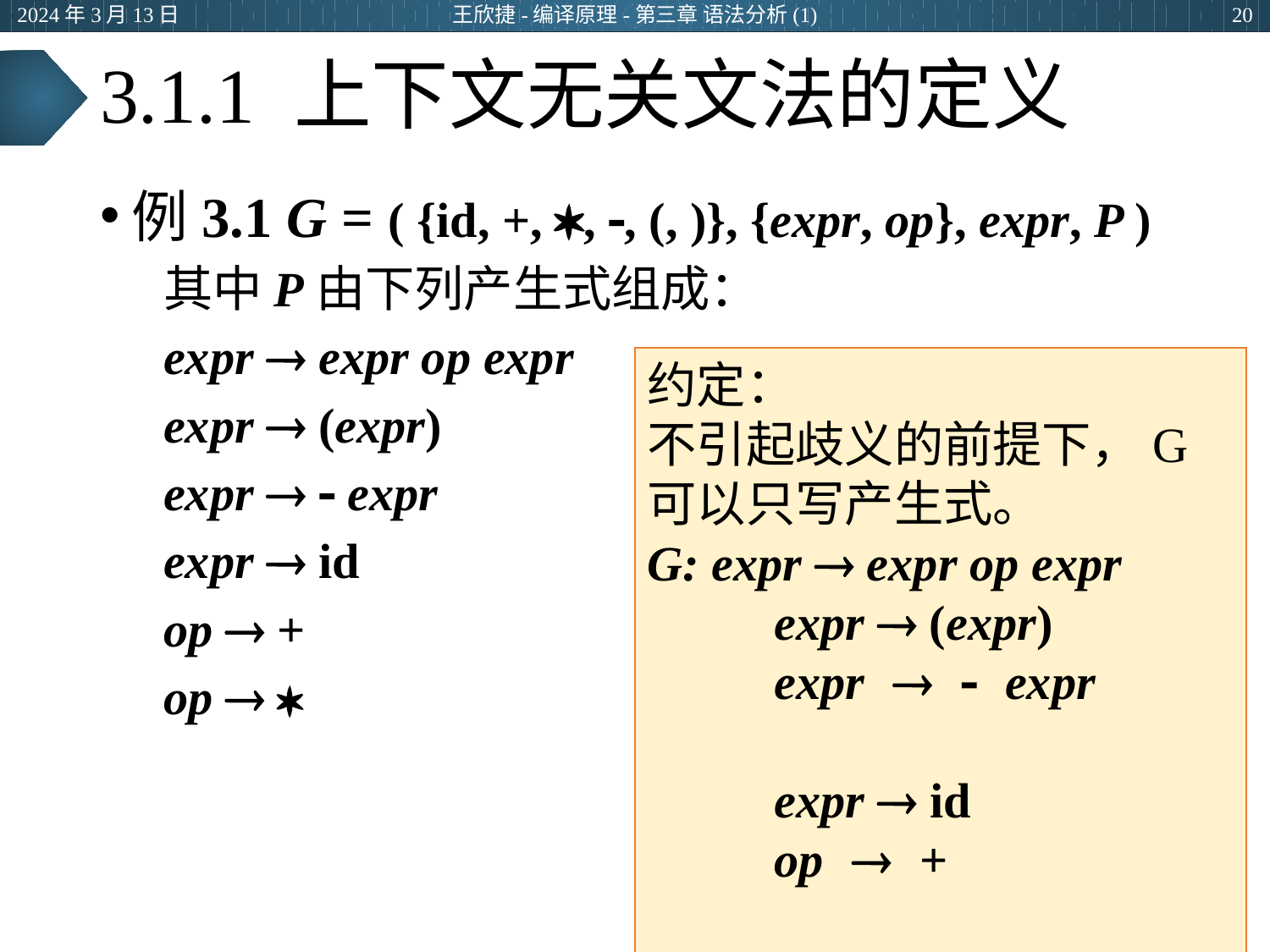

2024年3月13日
王欣捷-编译原理-第三章 语法分析(1)
20
# 3.1.1 上下文无关文法的定义
例3.1 G = ( {id, +, ∗, −, (, )}, {expr, op}, expr, P )
其中P由下列产生式组成：
expr → expr op expr
expr → (expr)
expr → − expr
expr → id
op → +
op → ∗

约定：
不引起歧义的前提下，G可以只写产生式。
G: expr → expr op expr
	expr → (expr)
	expr → − expr
	expr → id
	op → +
	op → ∗